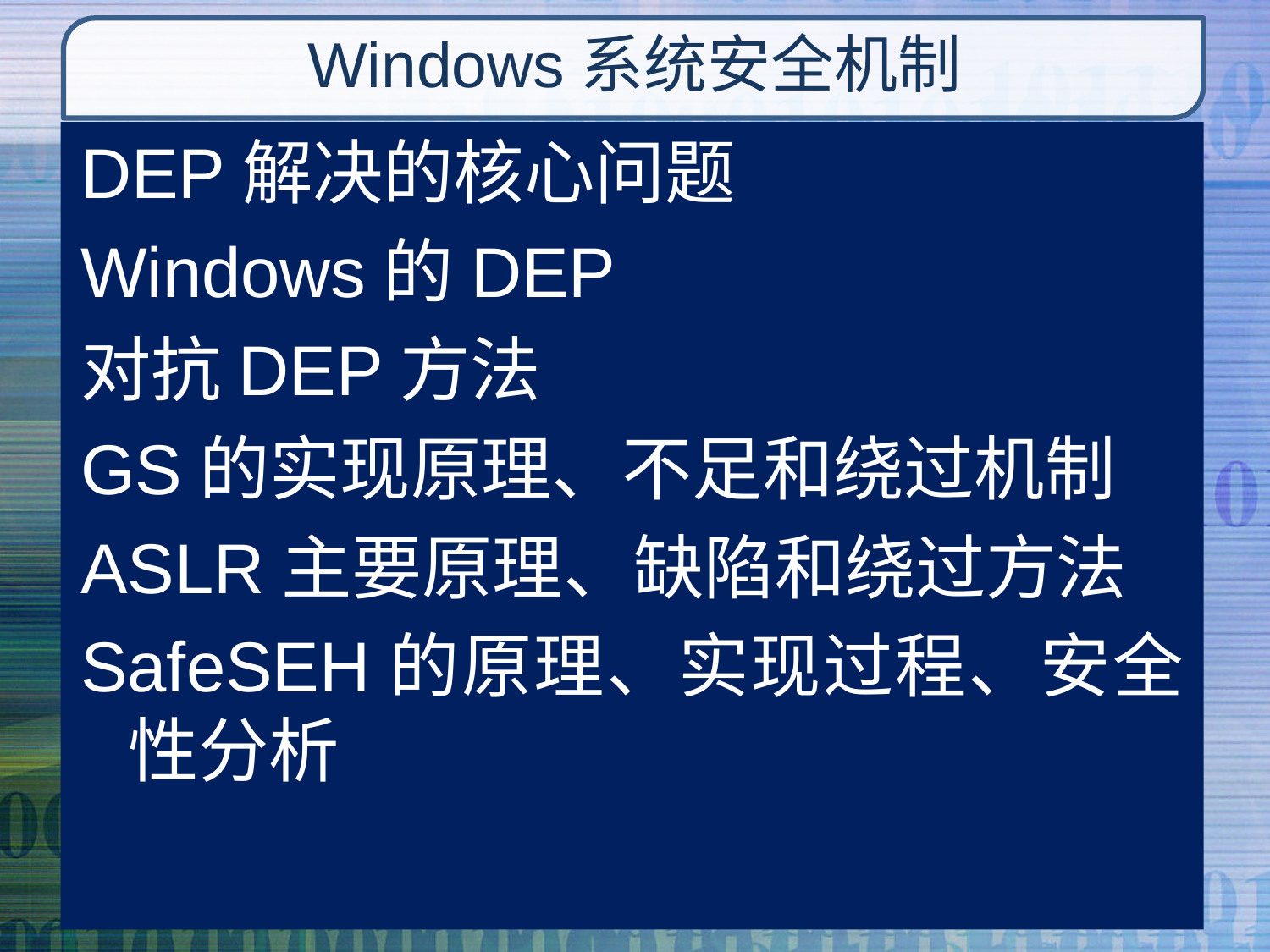

# Windows系统安全机制
DEP解决的核心问题
Windows的DEP
对抗DEP方法
GS的实现原理、不足和绕过机制
ASLR主要原理、缺陷和绕过方法
SafeSEH的原理、实现过程、安全性分析